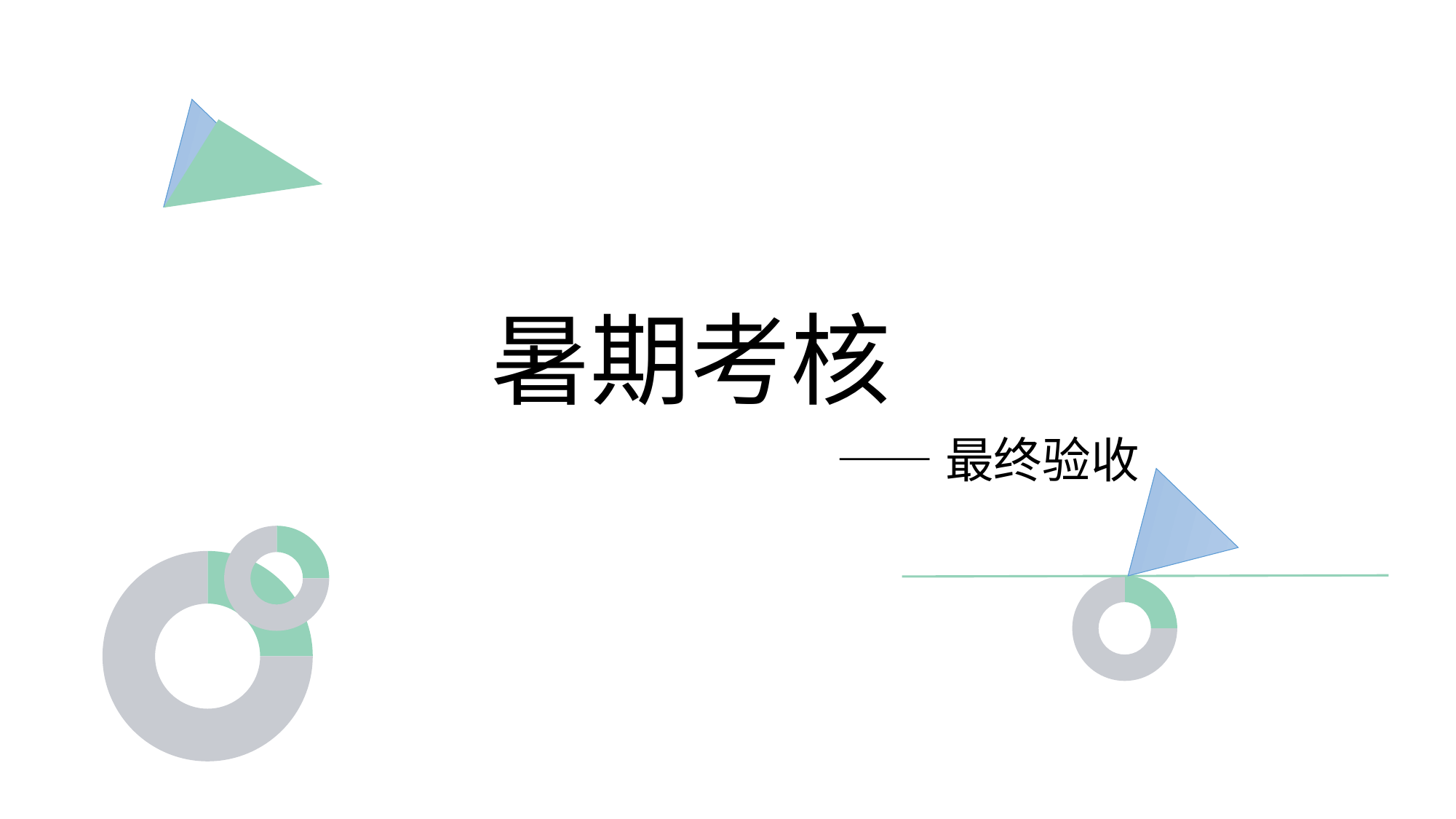

暑期考核
——最终验收

### Chart

| Category | Region 1 |
|---|---|
| April | 25.0 |
| May | 75.0 |

### Chart

| Category | Region 1 |
|---|---|
| April | 25.0 |
| May | 75.0 |

### Chart

| Category | Region 1 |
|---|---|
| April | 25.0 |
| May | 75.0 |